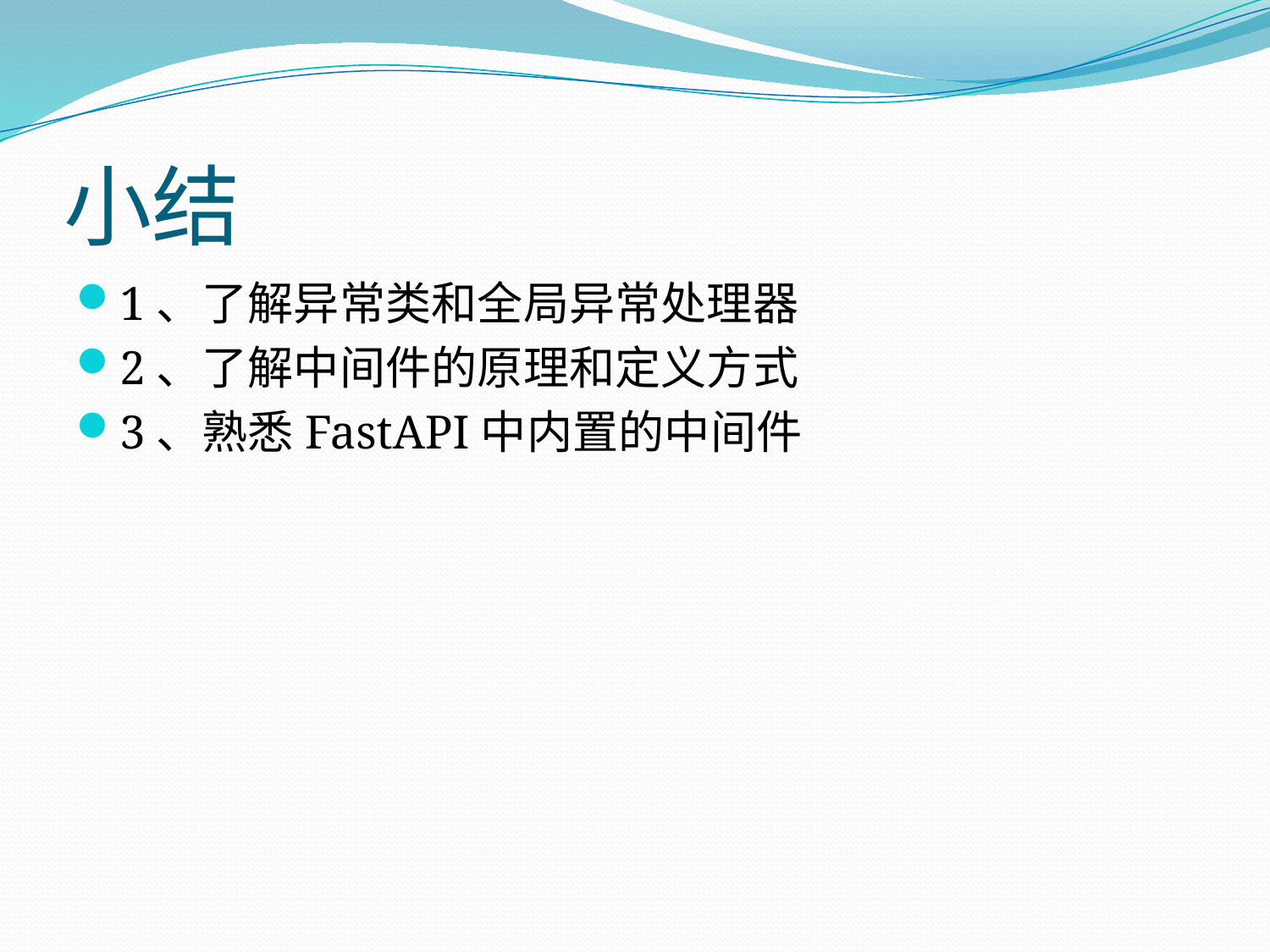

# 小结
1、了解异常类和全局异常处理器
2、了解中间件的原理和定义方式
3、熟悉FastAPI中内置的中间件